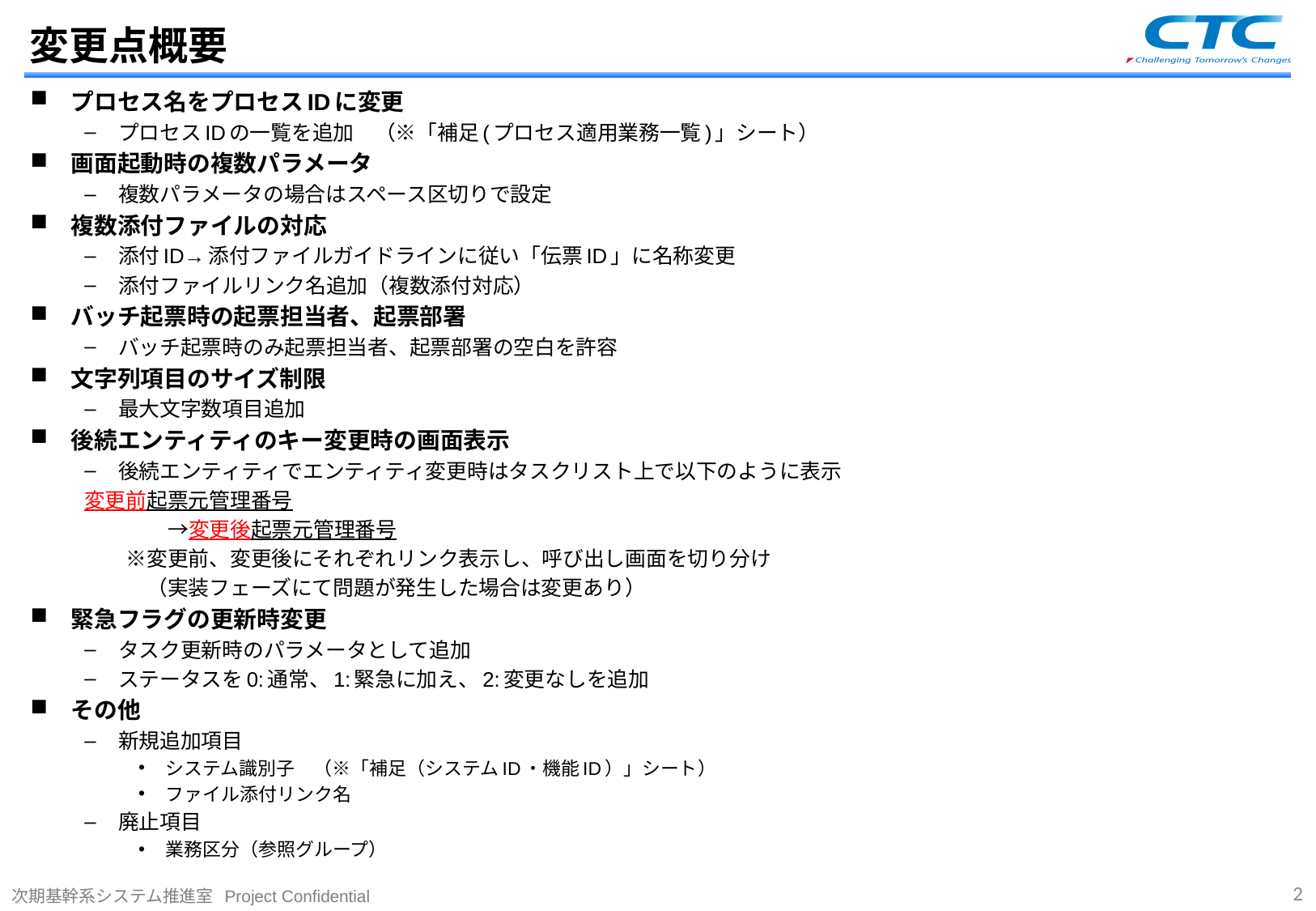

# 変更点概要
プロセス名をプロセスIDに変更
プロセスIDの一覧を追加　（※「補足(プロセス適用業務一覧)」シート）
画面起動時の複数パラメータ
複数パラメータの場合はスペース区切りで設定
複数添付ファイルの対応
添付ID→添付ファイルガイドラインに従い「伝票ID」に名称変更
添付ファイルリンク名追加（複数添付対応）
バッチ起票時の起票担当者、起票部署
バッチ起票時のみ起票担当者、起票部署の空白を許容
文字列項目のサイズ制限
最大文字数項目追加
後続エンティティのキー変更時の画面表示
後続エンティティでエンティティ変更時はタスクリスト上で以下のように表示
	変更前起票元管理番号
　　　　→変更後起票元管理番号
　　※変更前、変更後にそれぞれリンク表示し、呼び出し画面を切り分け
　　　（実装フェーズにて問題が発生した場合は変更あり）
緊急フラグの更新時変更
タスク更新時のパラメータとして追加
ステータスを0:通常、1:緊急に加え、2:変更なしを追加
その他
新規追加項目
システム識別子　（※「補足（システムID・機能ID）」シート）
ファイル添付リンク名
廃止項目
業務区分（参照グループ）
2